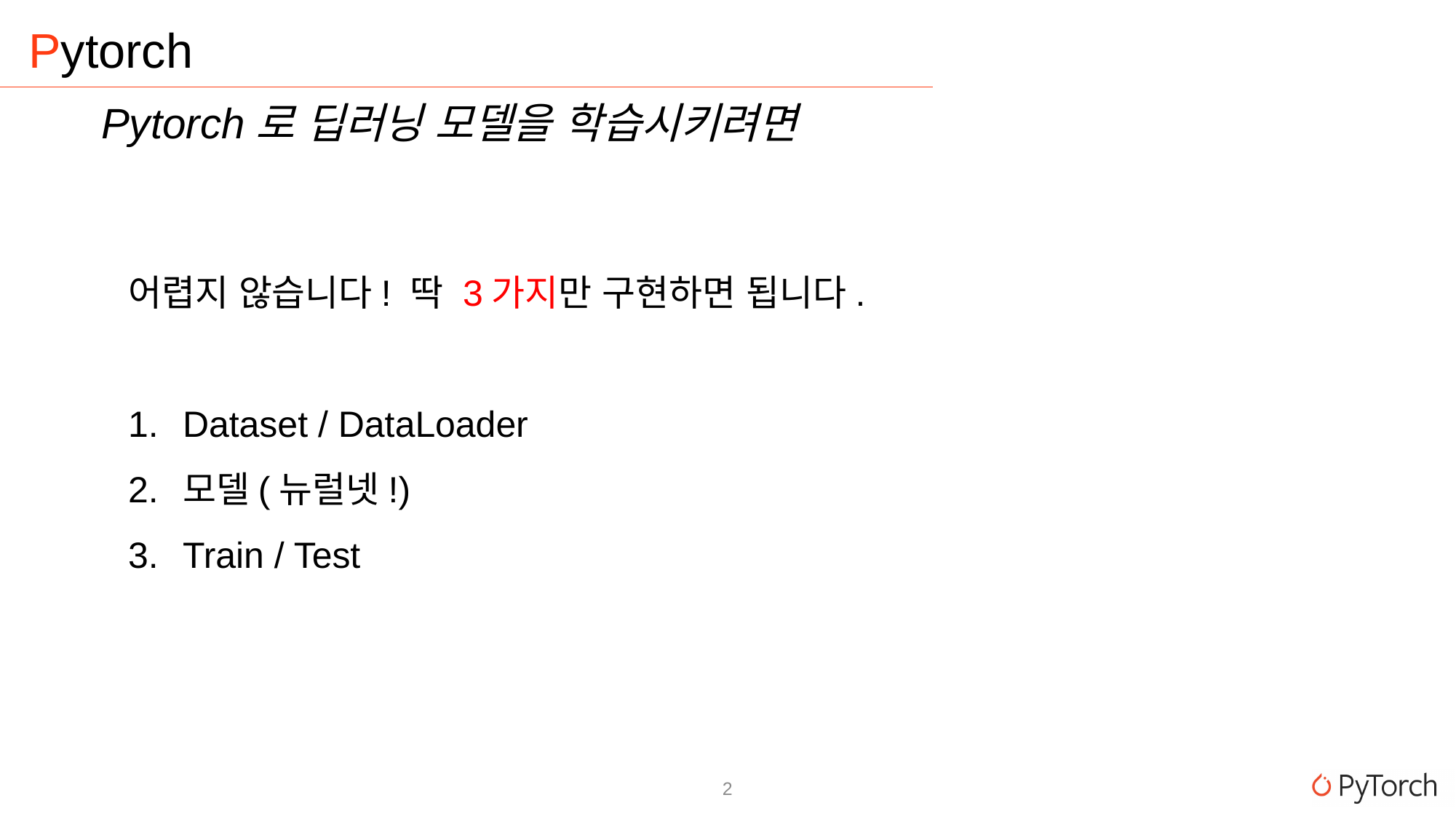

# Pytorch
Pytorch로 딥러닝 모델을 학습시키려면
어렵지 않습니다! 딱 3가지만 구현하면 됩니다.

Dataset / DataLoader
모델(뉴럴넷!)
Train / Test
2